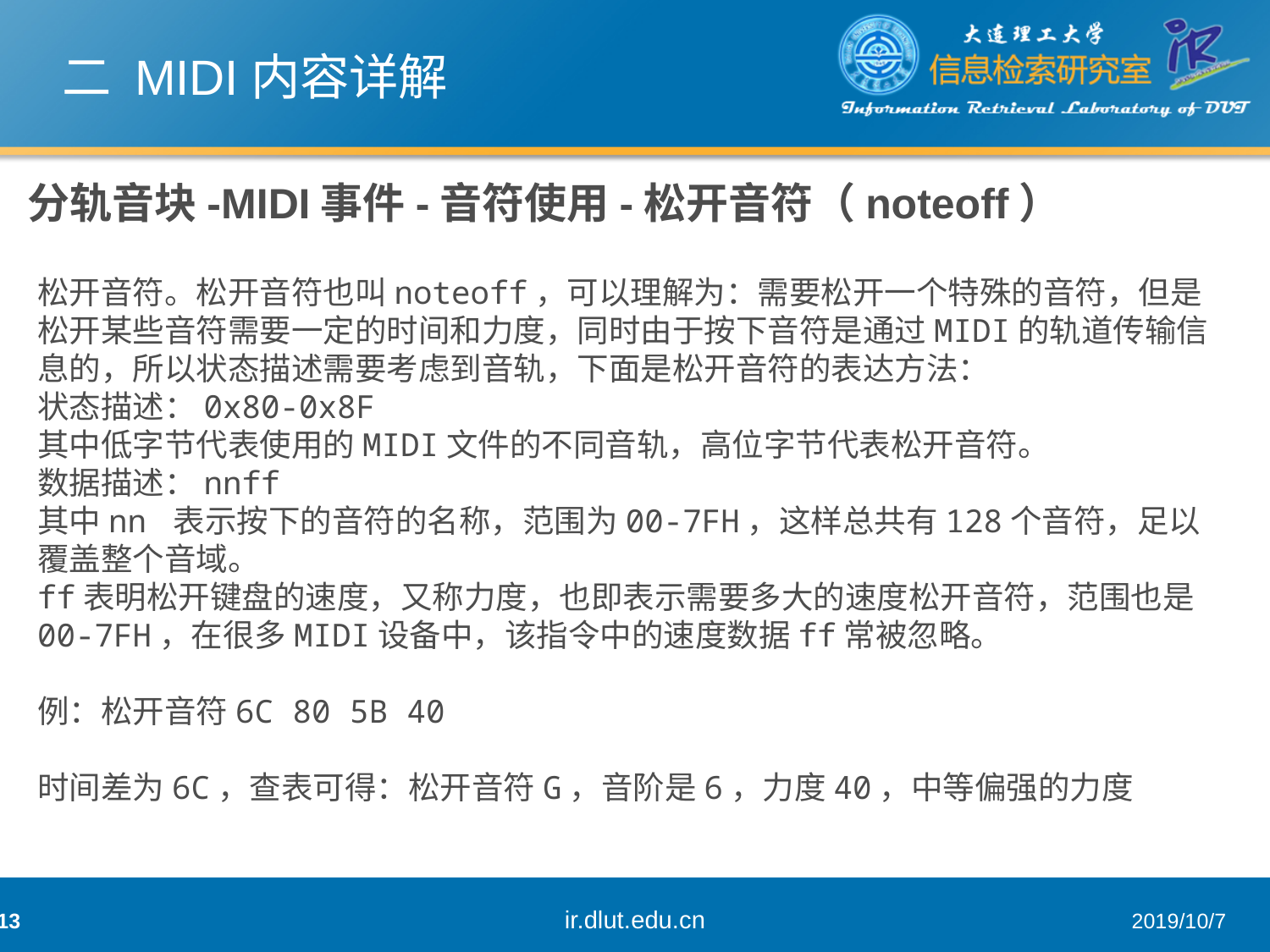

# 二 MIDI内容详解
分轨音块-MIDI事件-音符使用-松开音符（noteoff）
松开音符。松开音符也叫noteoff，可以理解为：需要松开一个特殊的音符，但是松开某些音符需要一定的时间和力度，同时由于按下音符是通过MIDI的轨道传输信息的，所以状态描述需要考虑到音轨，下面是松开音符的表达方法：
状态描述：0x80-0x8F
其中低字节代表使用的MIDI文件的不同音轨，高位字节代表松开音符。
数据描述：nnff
其中nn 表示按下的音符的名称，范围为00-7FH，这样总共有128个音符，足以覆盖整个音域。
ff表明松开键盘的速度，又称力度，也即表示需要多大的速度松开音符，范围也是00-7FH，在很多MIDI设备中，该指令中的速度数据ff常被忽略。

例：松开音符6C 80 5B 40

时间差为6C，查表可得：松开音符G，音阶是6，力度40，中等偏强的力度